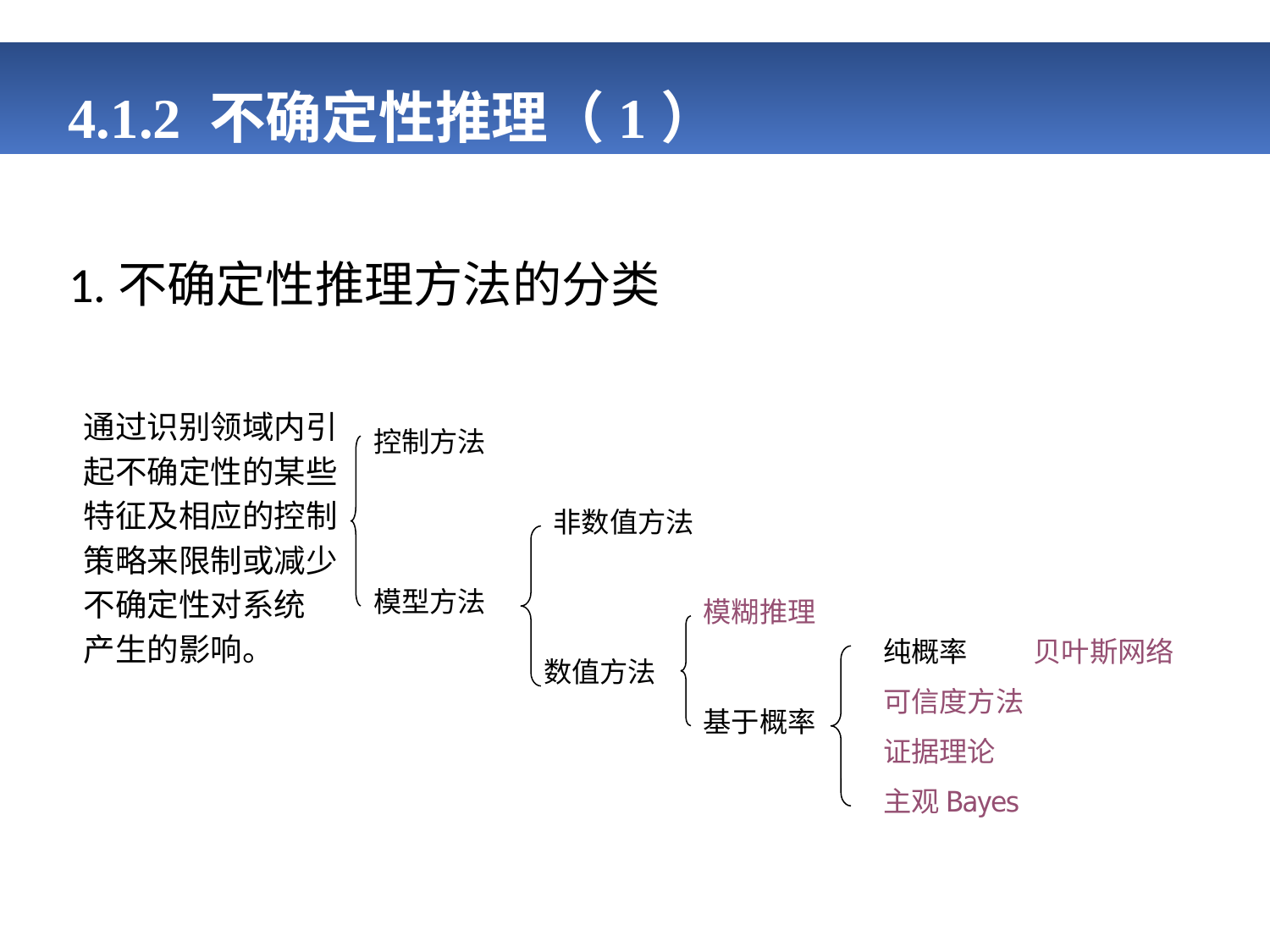

# 4.1.2 不确定性推理（1）
1.不确定性推理方法的分类
通过识别领域内引
起不确定性的某些
特征及相应的控制
策略来限制或减少
不确定性对系统
产生的影响。
控制方法

非数值方法

模型方法
模糊推理

纯概率
贝叶斯网络
数值方法

可信度方法
基于概率
证据理论
主观Bayes